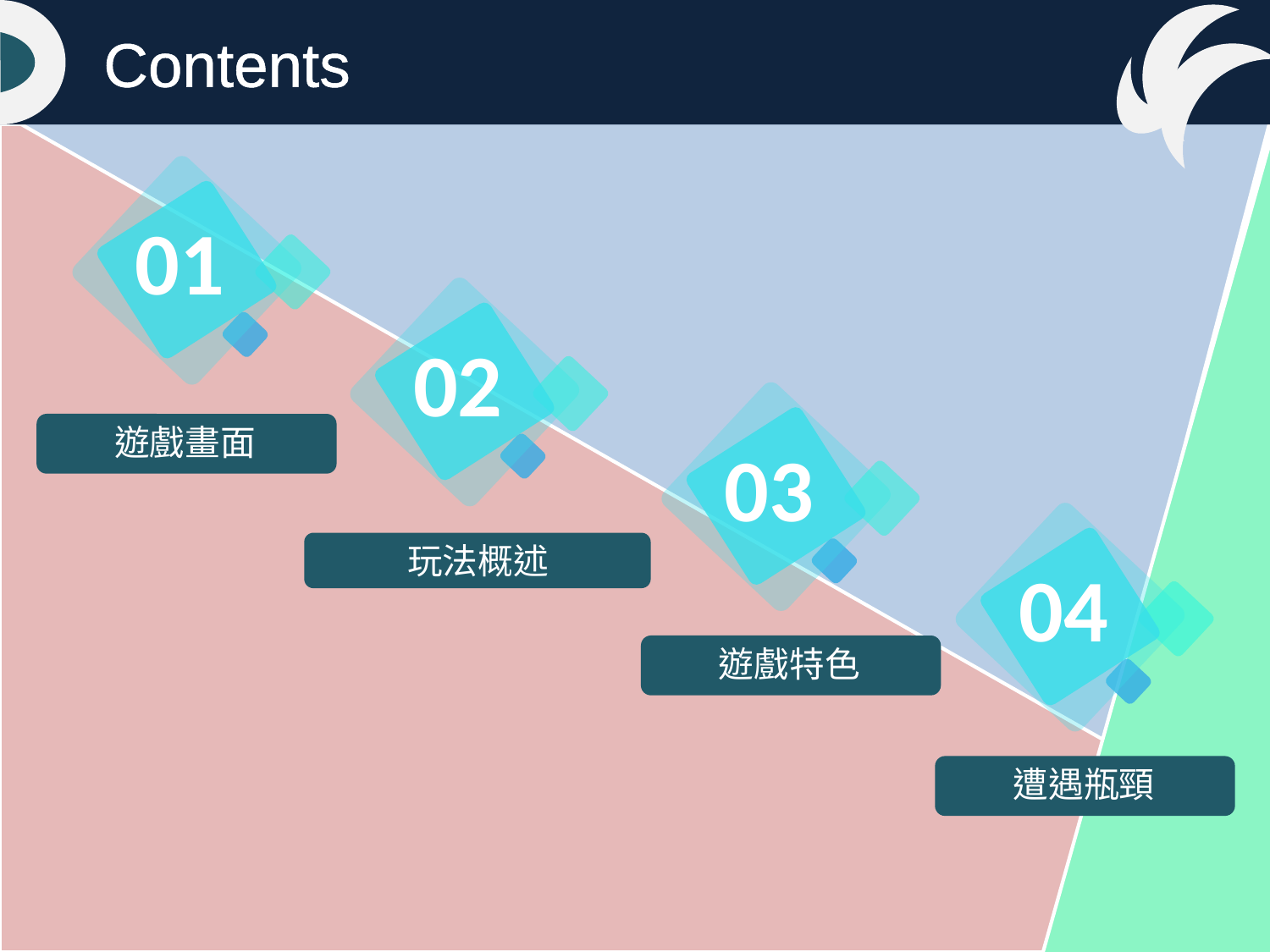

Contents

01

02

遊戲畫面

03

玩法概述

04

遊戲特色

遭遇瓶頸